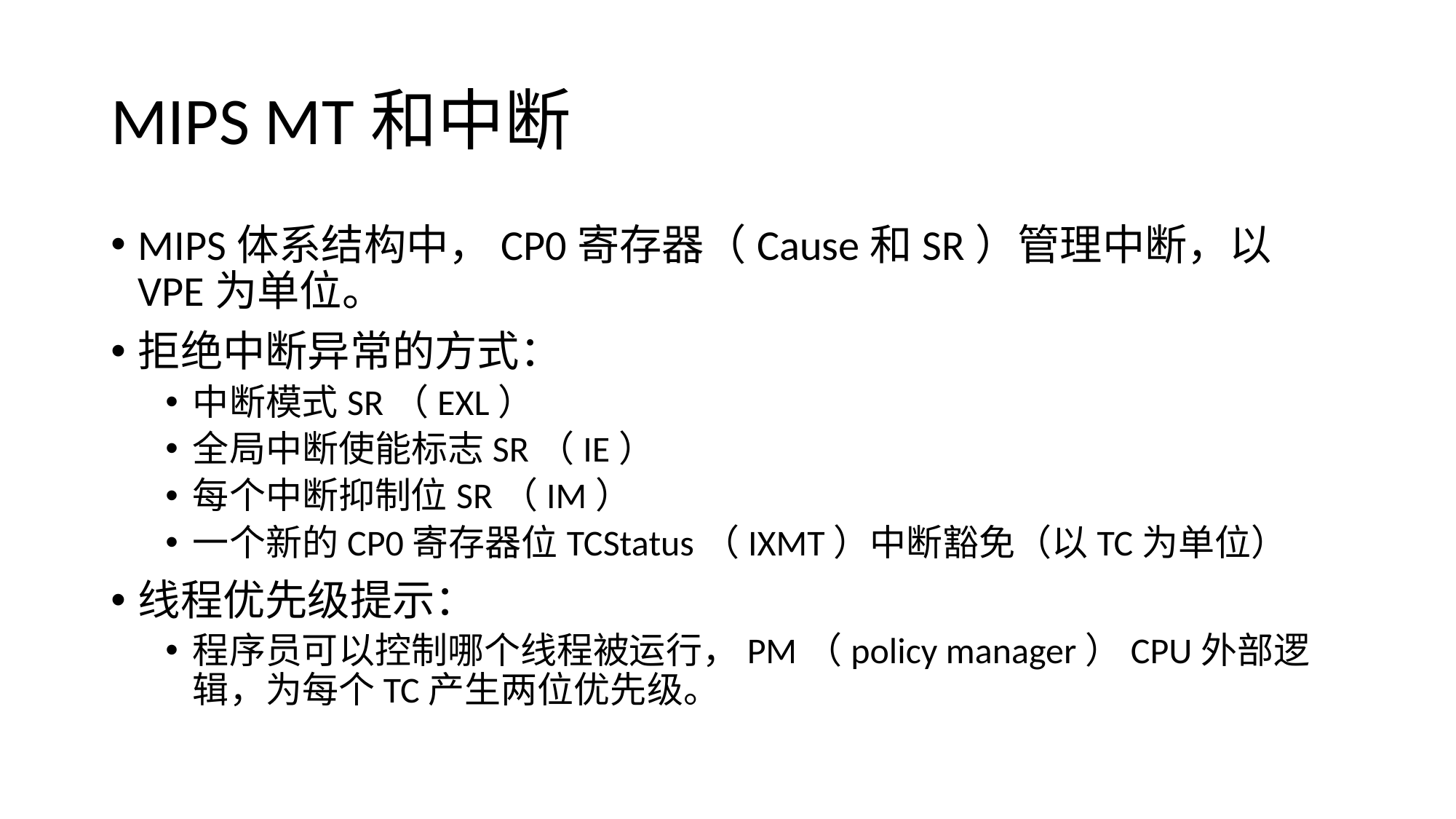

# MIPS MT和中断
MIPS体系结构中，CP0寄存器（Cause和SR）管理中断，以VPE为单位。
拒绝中断异常的方式：
中断模式SR（EXL）
全局中断使能标志SR（IE）
每个中断抑制位SR（IM）
一个新的CP0寄存器位TCStatus（IXMT）中断豁免（以TC为单位）
线程优先级提示：
程序员可以控制哪个线程被运行，PM（policy manager）CPU外部逻辑，为每个TC产生两位优先级。